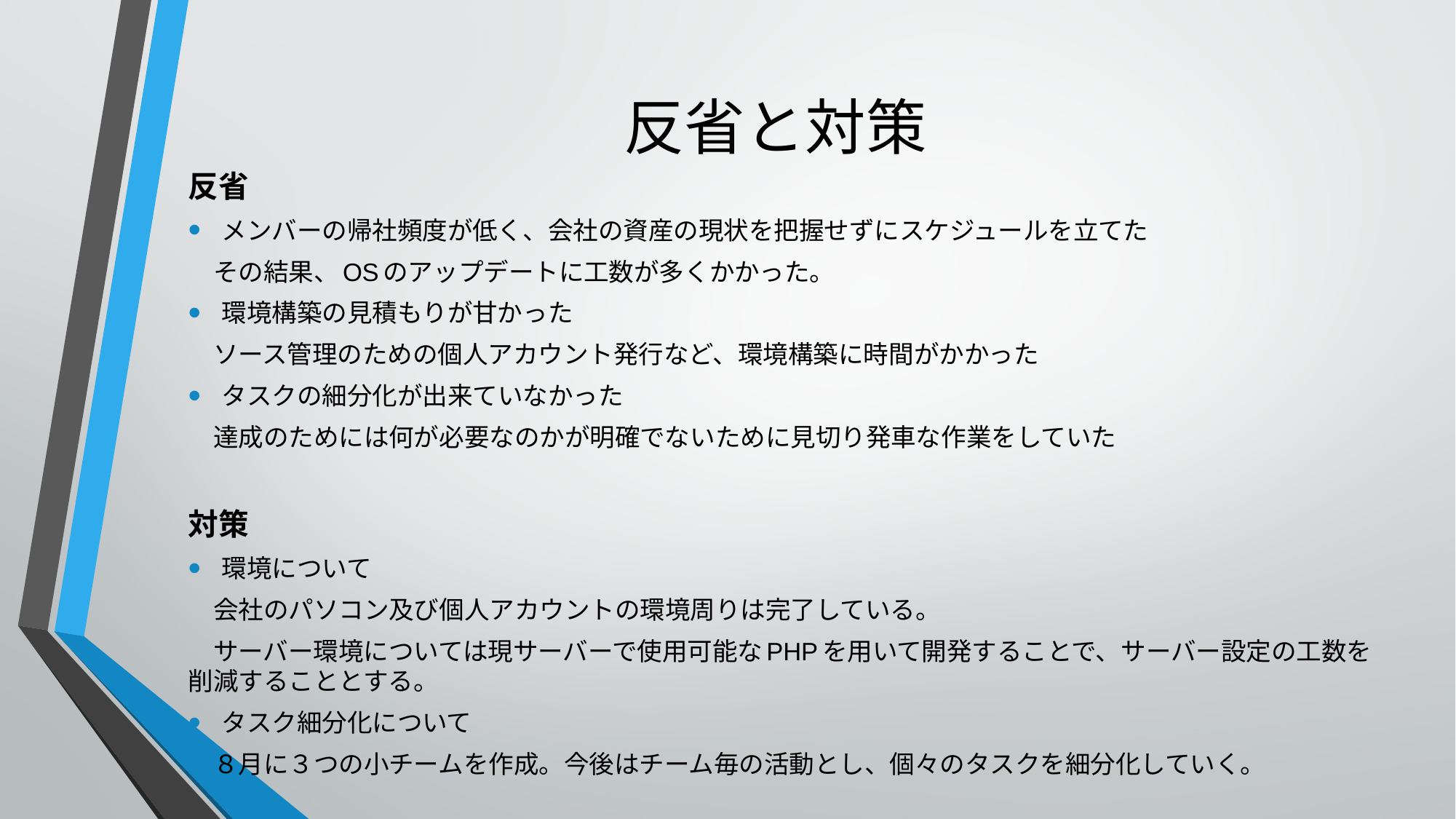

# 反省と対策
反省
メンバーの帰社頻度が低く、会社の資産の現状を把握せずにスケジュールを立てた
　その結果、OSのアップデートに工数が多くかかった。
環境構築の見積もりが甘かった
　ソース管理のための個人アカウント発行など、環境構築に時間がかかった
タスクの細分化が出来ていなかった
　達成のためには何が必要なのかが明確でないために見切り発車な作業をしていた

対策
環境について
　会社のパソコン及び個人アカウントの環境周りは完了している。
　サーバー環境については現サーバーで使用可能なPHPを用いて開発することで、サーバー設定の工数を削減することとする。
タスク細分化について
　８月に３つの小チームを作成。今後はチーム毎の活動とし、個々のタスクを細分化していく。